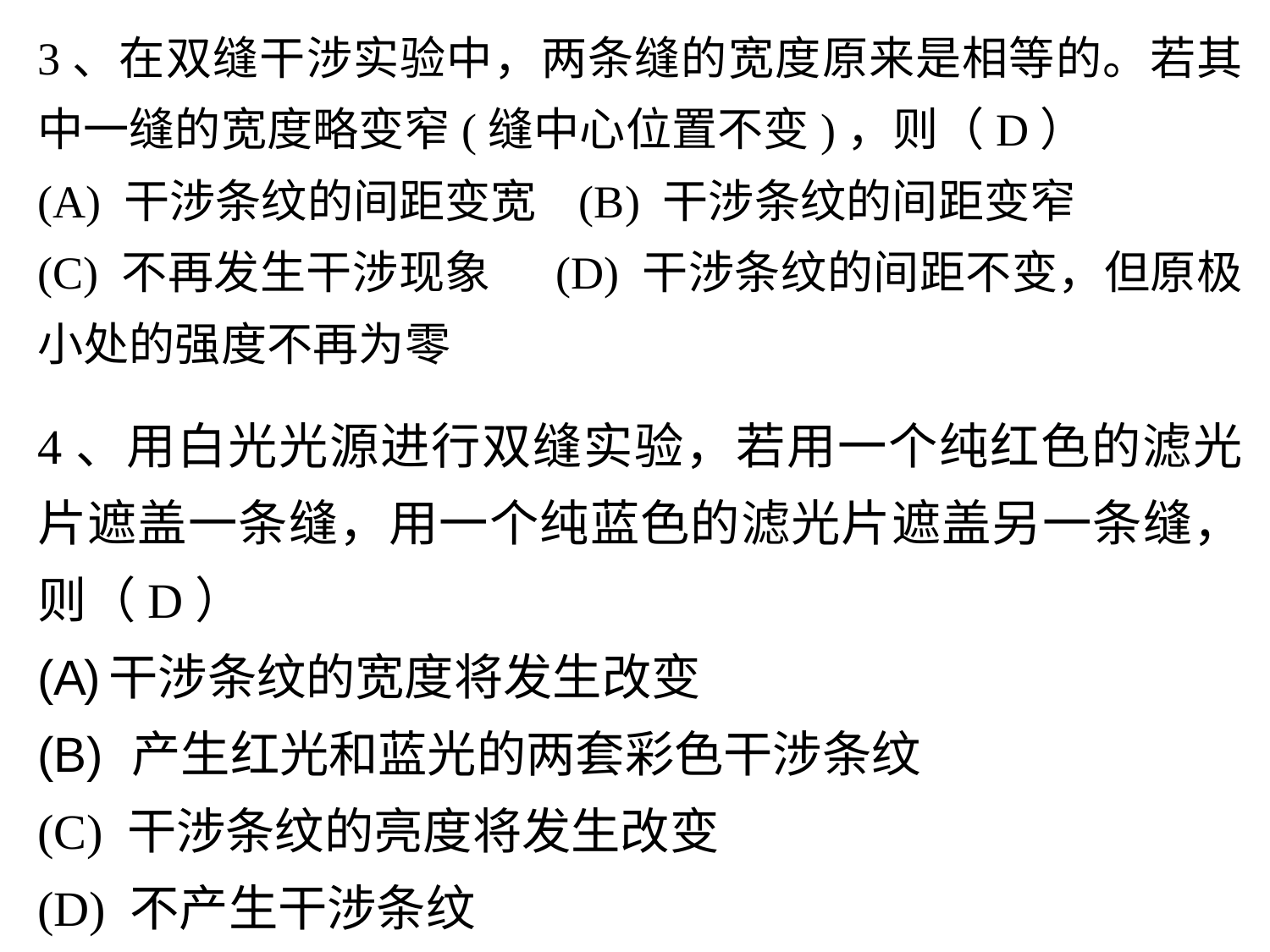

3、在双缝干涉实验中，两条缝的宽度原来是相等的。若其中一缝的宽度略变窄(缝中心位置不变)，则（D）
(A) 干涉条纹的间距变宽   (B) 干涉条纹的间距变窄
(C) 不再发生干涉现象     (D) 干涉条纹的间距不变，但原极小处的强度不再为零

4、用白光光源进行双缝实验，若用一个纯红色的滤光片遮盖一条缝，用一个纯蓝色的滤光片遮盖另一条缝，则（D）
干涉条纹的宽度将发生改变
 产生红光和蓝光的两套彩色干涉条纹
(C) 干涉条纹的亮度将发生改变
(D) 不产生干涉条纹